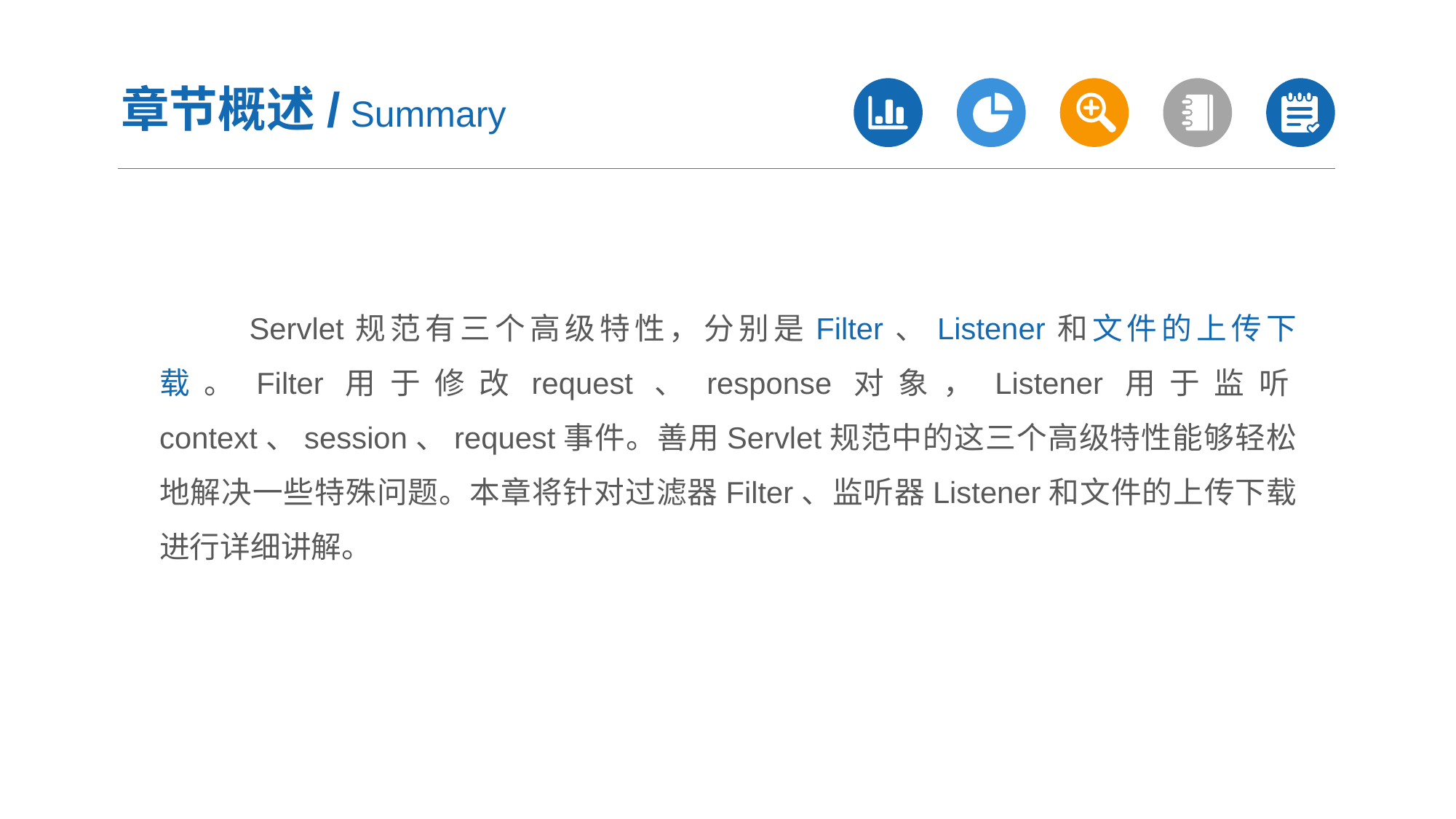

章节概述/ Summary
       Servlet规范有三个高级特性，分别是Filter、Listener和文件的上传下载。Filter用于修改request、response对象，Listener用于监听context、session、request事件。善用Servlet规范中的这三个高级特性能够轻松地解决一些特殊问题。本章将针对过滤器Filter、监听器Listener和文件的上传下载进行详细讲解。